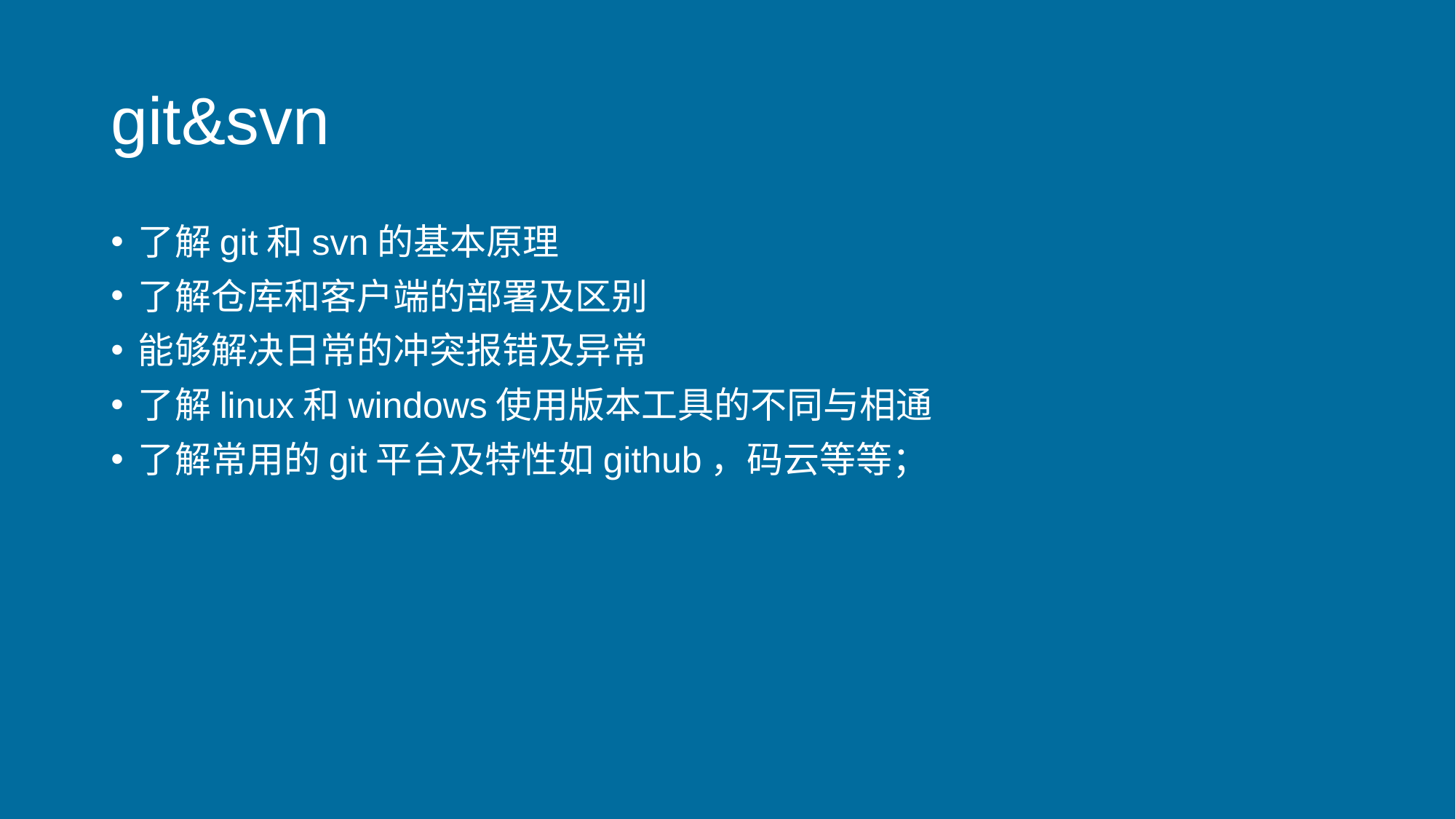

# git&svn
了解git和svn的基本原理
了解仓库和客户端的部署及区别
能够解决日常的冲突报错及异常
了解linux和windows使用版本工具的不同与相通
了解常用的git平台及特性如github，码云等等；